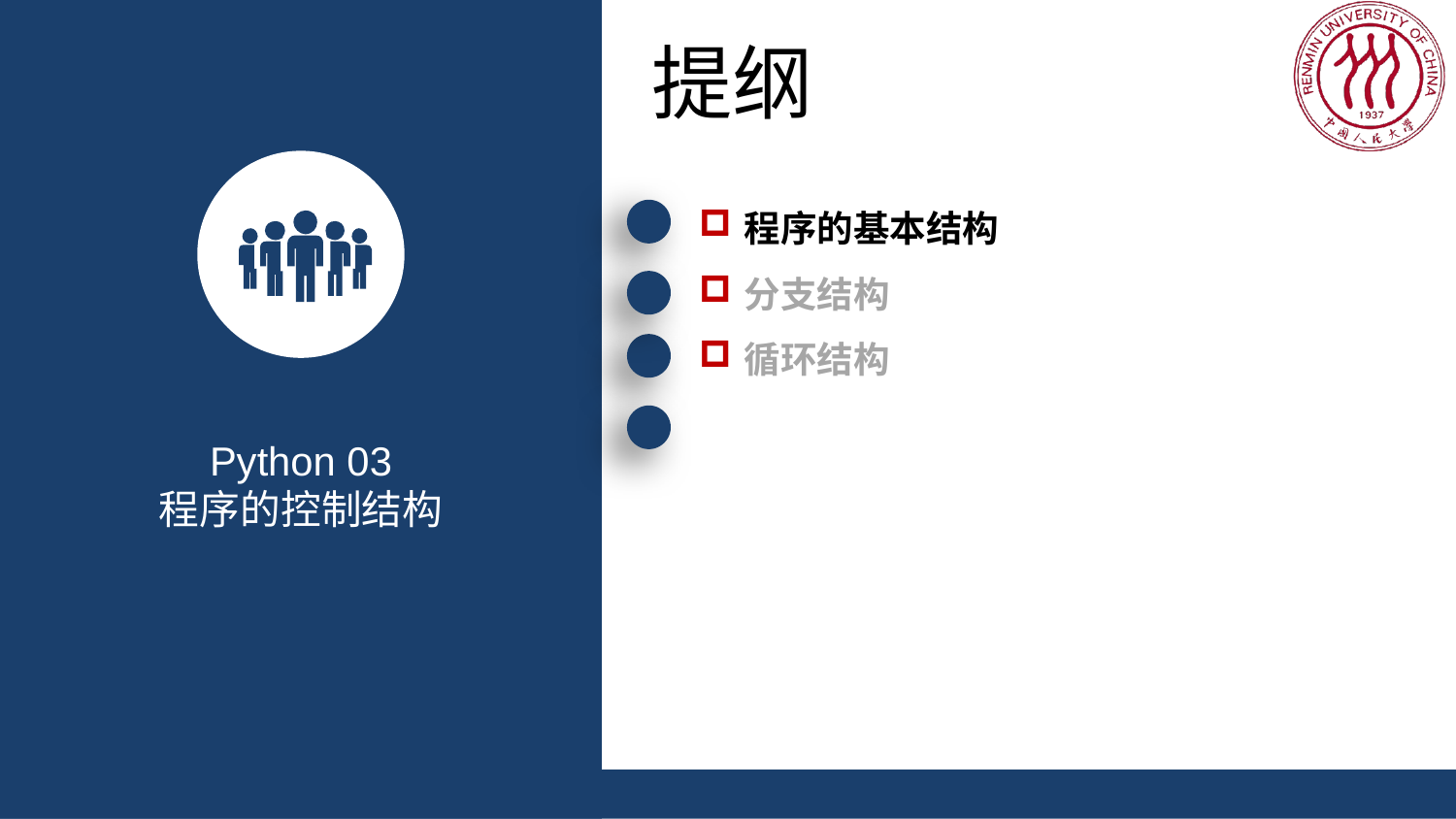

提纲

程序的基本结构
分支结构
循环结构

Python 03
程序的控制结构